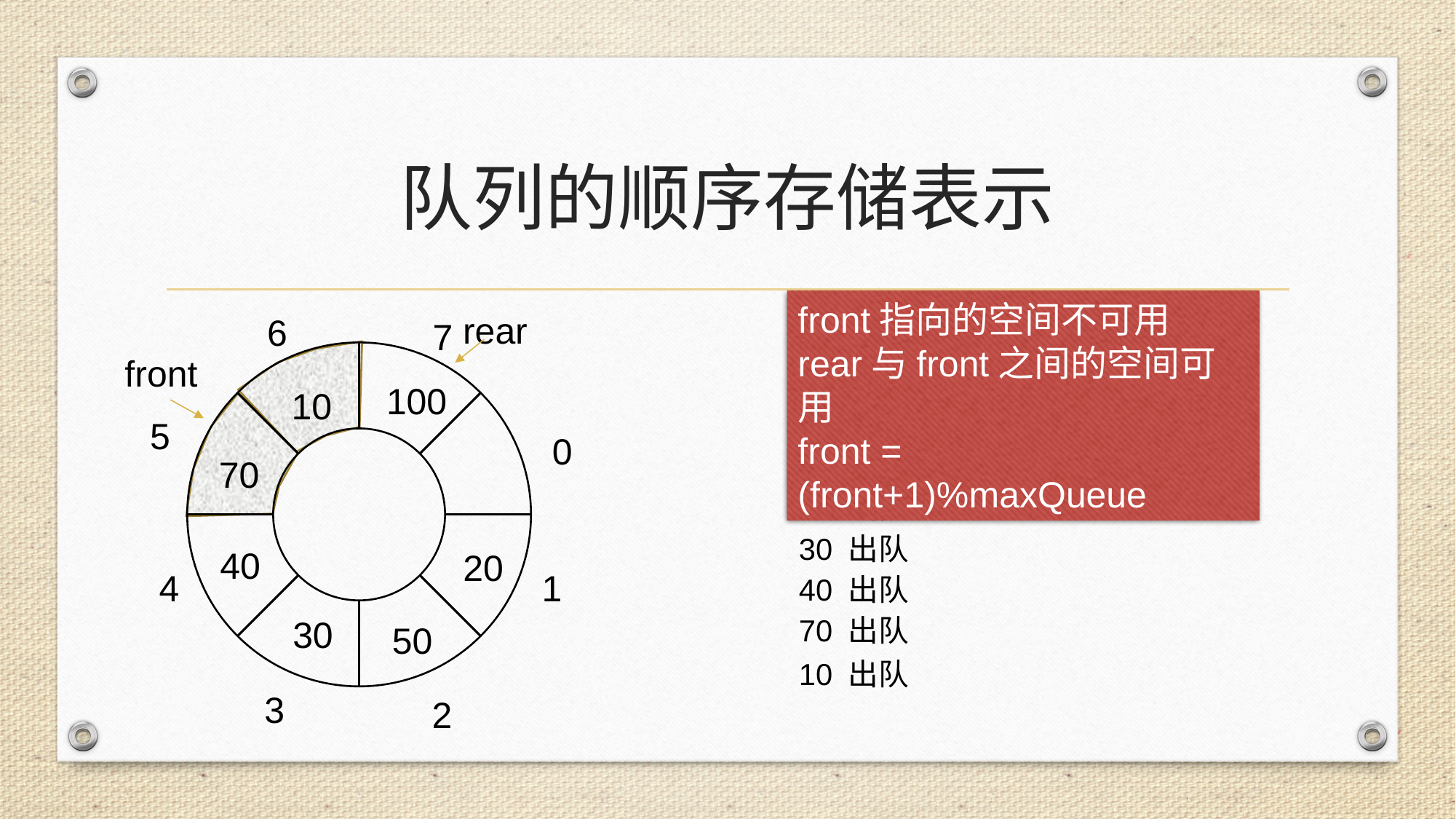

# 队列的顺序存储表示
front指向的空间不可用
rear与front之间的空间可用
front = (front+1)%maxQueue
rear
6
7

front
100
10

5
0
20 出队
70
50 出队
30 出队
40
20
4
1
40 出队
70 出队
30
50
10 出队
3
2